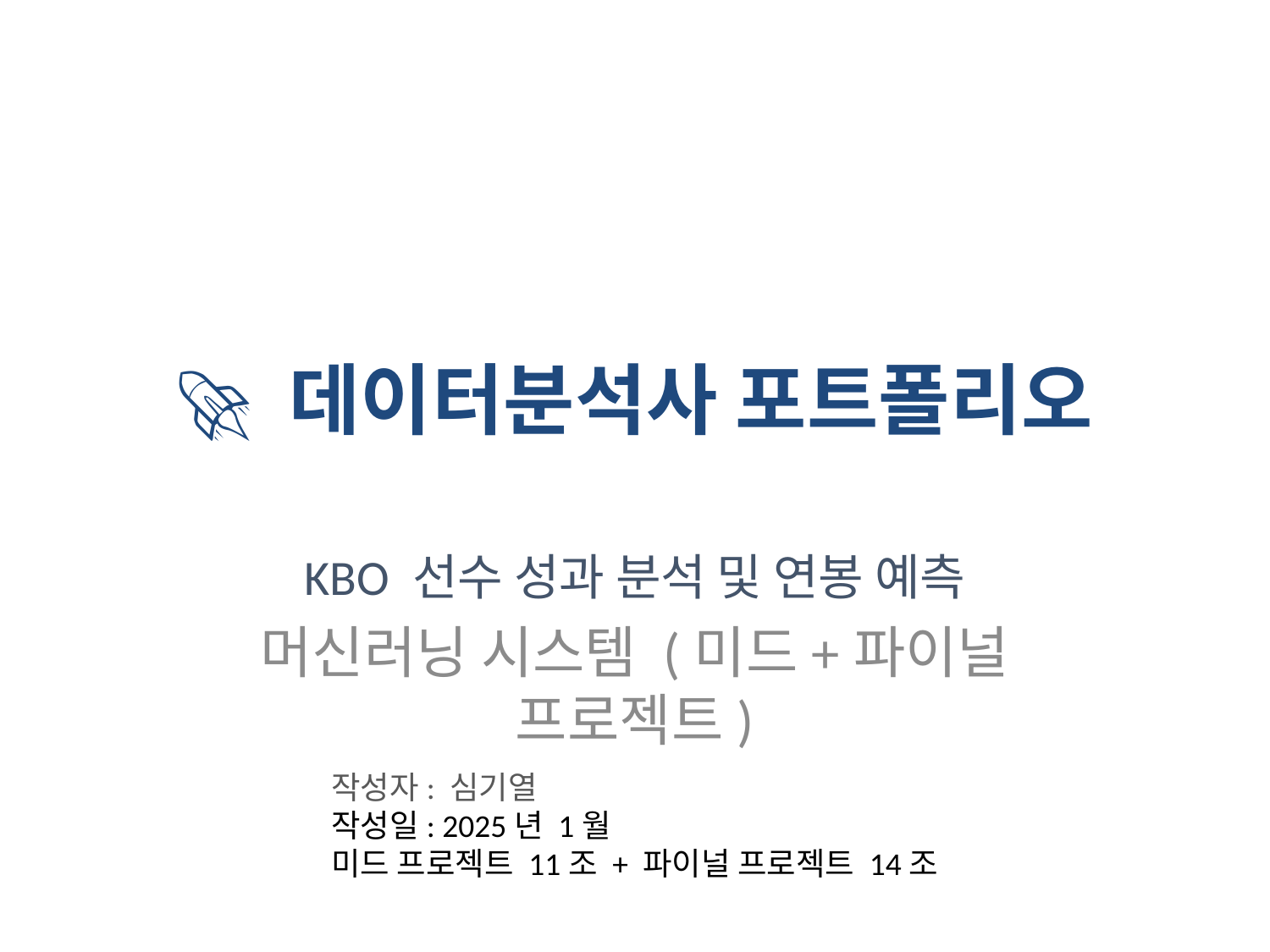

# 🚀 데이터분석사 포트폴리오
KBO 선수 성과 분석 및 연봉 예측
머신러닝 시스템 (미드+파이널 프로젝트)
작성자: 심기열
작성일: 2025년 1월
미드 프로젝트 11조 + 파이널 프로젝트 14조